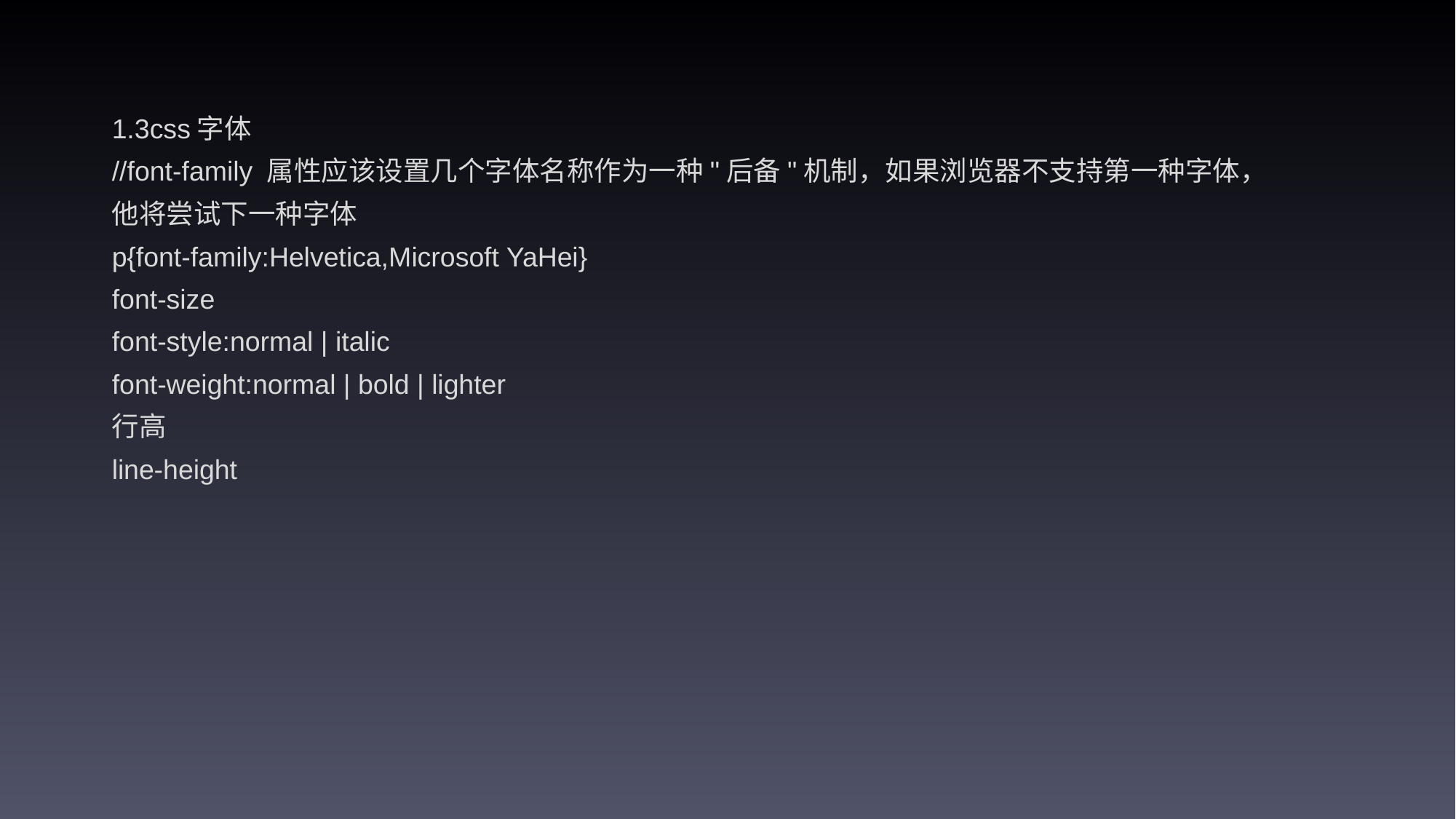

1.3css字体
//font-family 属性应该设置几个字体名称作为一种"后备"机制，如果浏览器不支持第一种字体，他将尝试下一种字体
p{font-family:Helvetica,Microsoft YaHei}
font-size
font-style:normal | italic
font-weight:normal | bold | lighter
行高
line-height